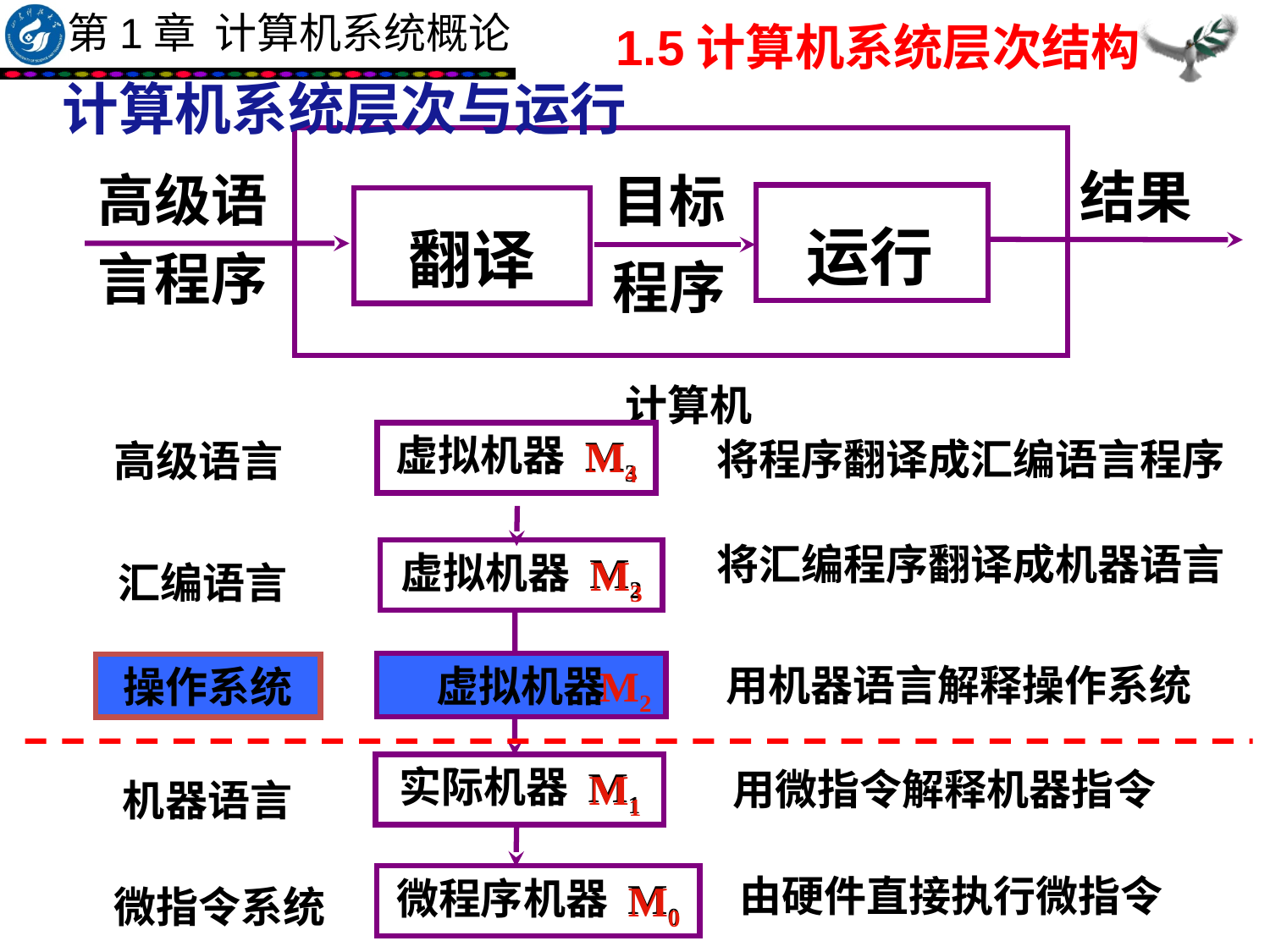

1.5计算机系统层次结构
计算机系统层次与运行

计算机
结果

高级语
言程序

目标

程序

运行

翻译
虚拟机器 M3
M4
将程序翻译成汇编语言程序
高级语言

将汇编程序翻译成机器语言
虚拟机器 M2
M3
汇编语言

用机器语言解释操作系统
M2
虚拟机器
操作系统

实际机器 M1
用微指令解释机器指令
M1
机器语言

由硬件直接执行微指令
微程序机器 M0
M0
微指令系统